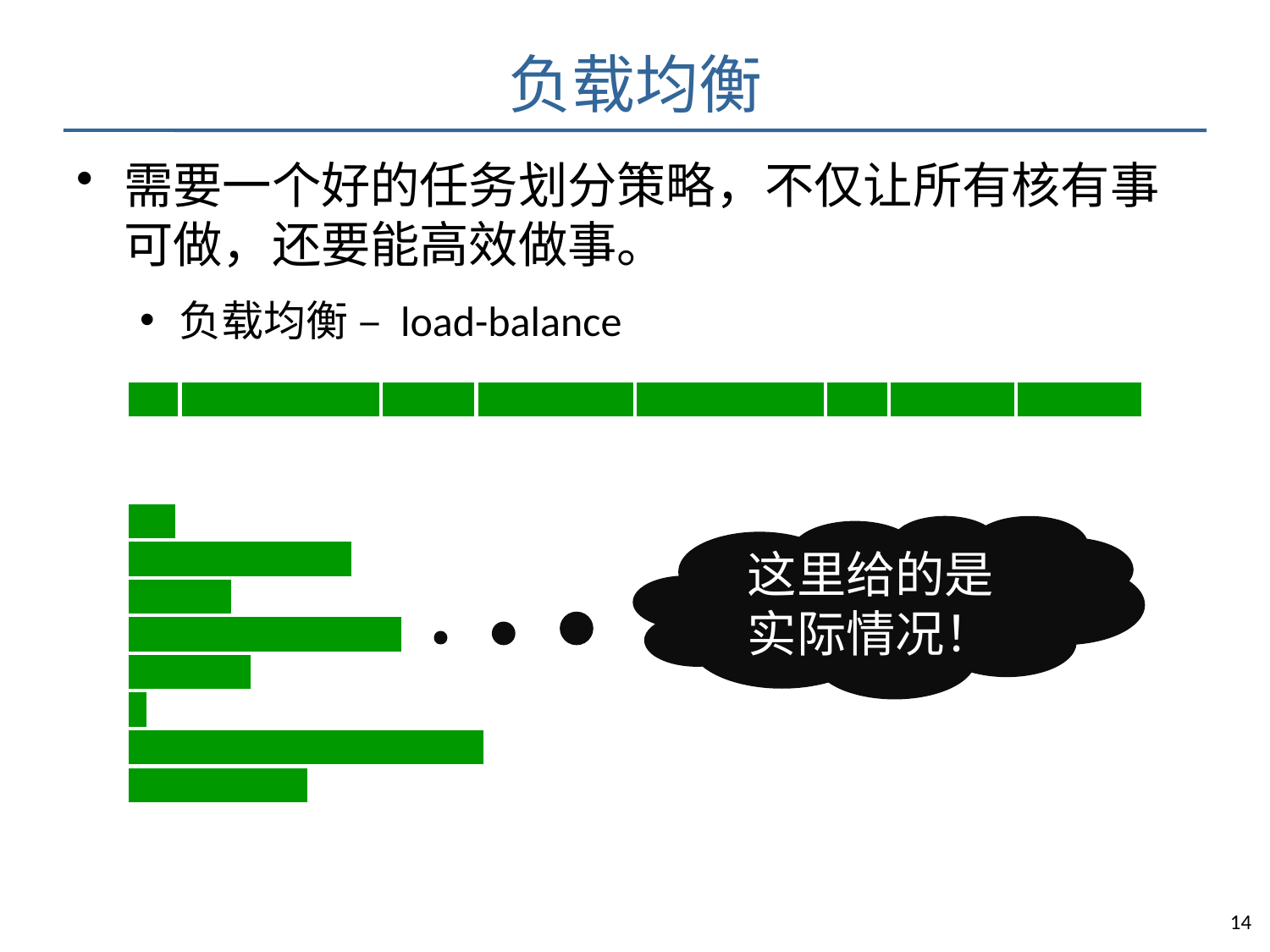

# 负载均衡
需要一个好的任务划分策略，不仅让所有核有事可做，还要能高效做事。
负载均衡 – load-balance

这里给的是
实际情况！

14